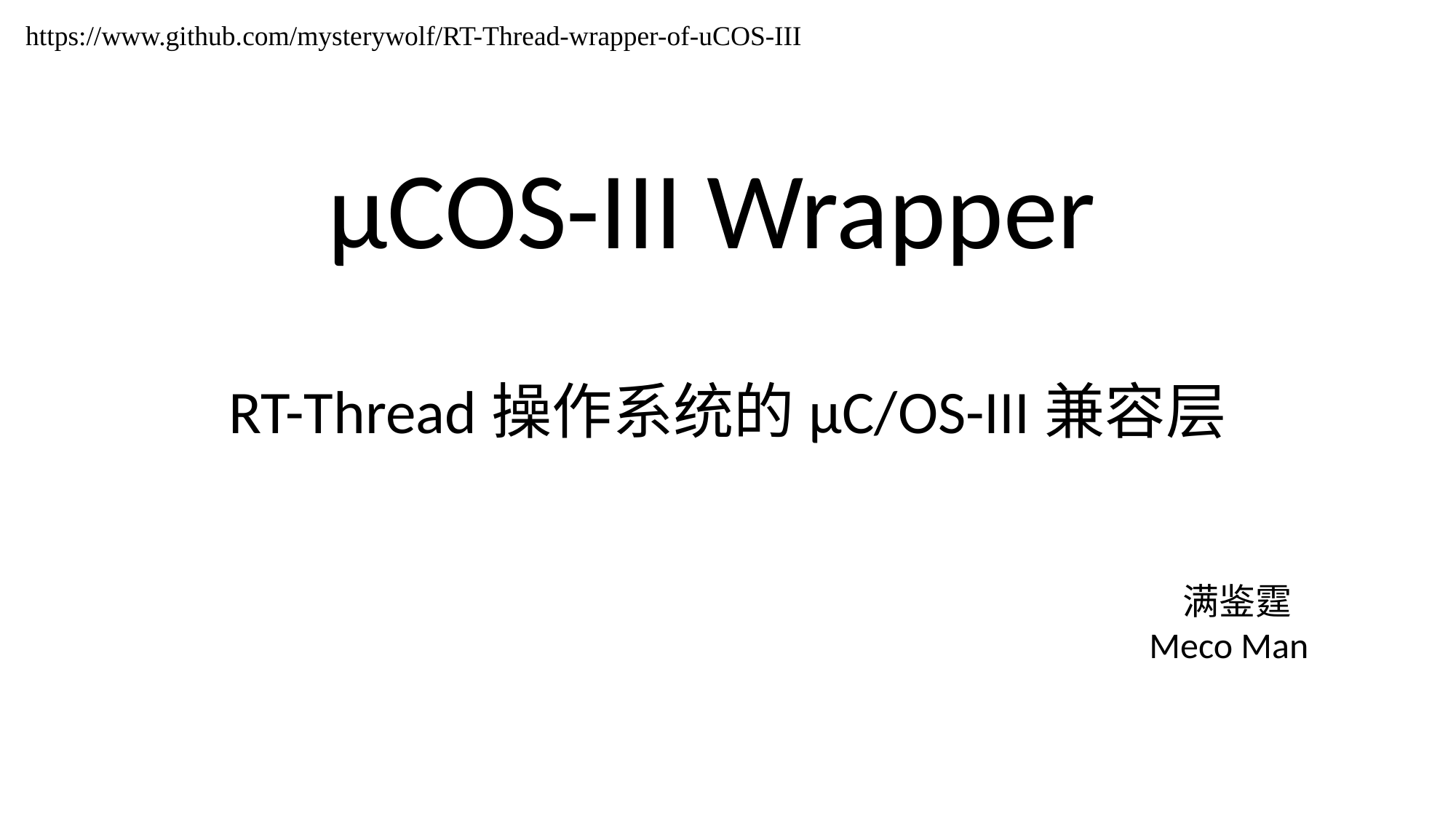

https://www.github.com/mysterywolf/RT-Thread-wrapper-of-uCOS-III
μCOS-III Wrapper
RT-Thread操作系统的μC/OS-III兼容层
满鉴霆
Meco Man